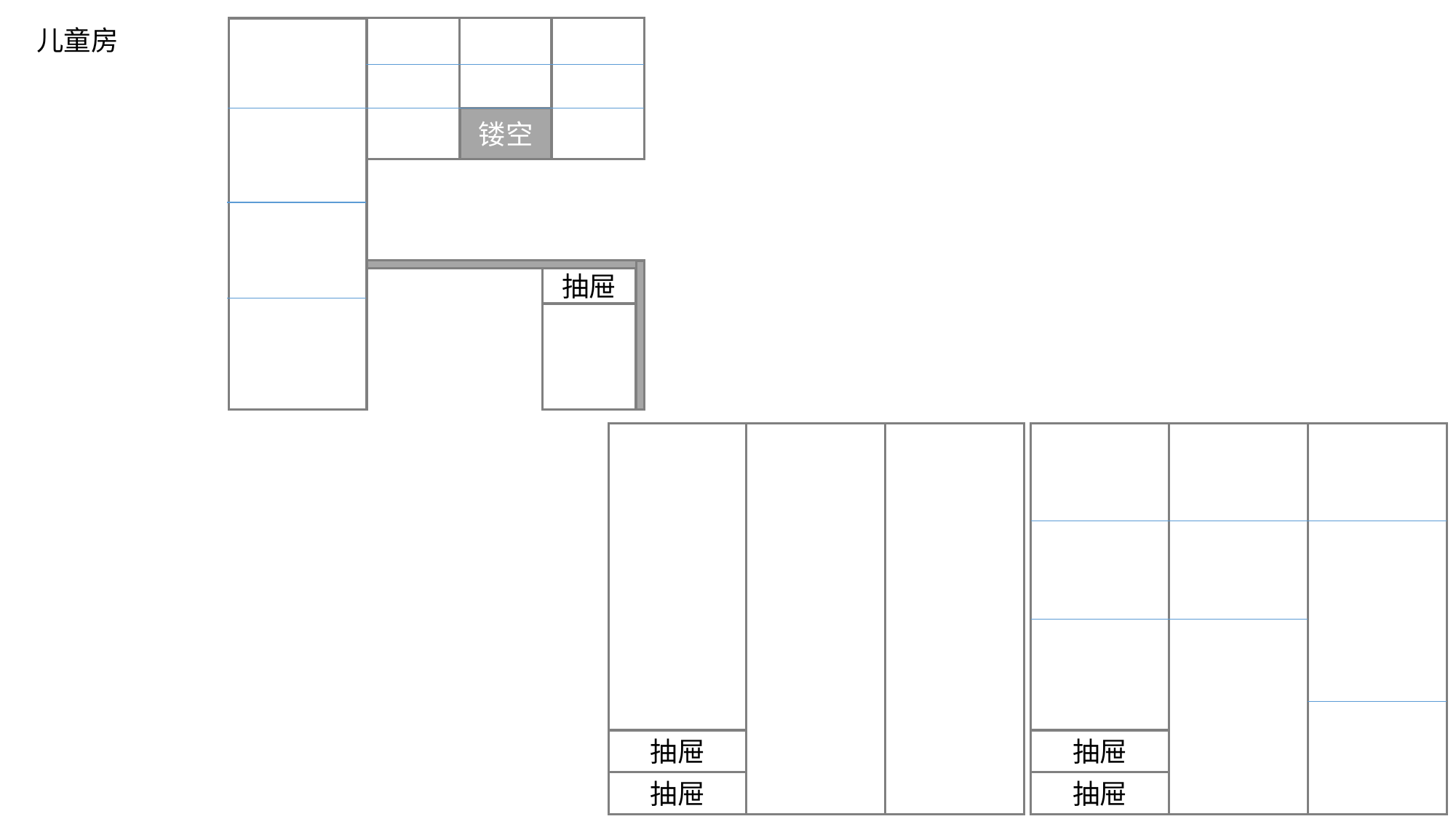

儿童房

镂空

抽屉

抽屉
抽屉
抽屉
抽屉